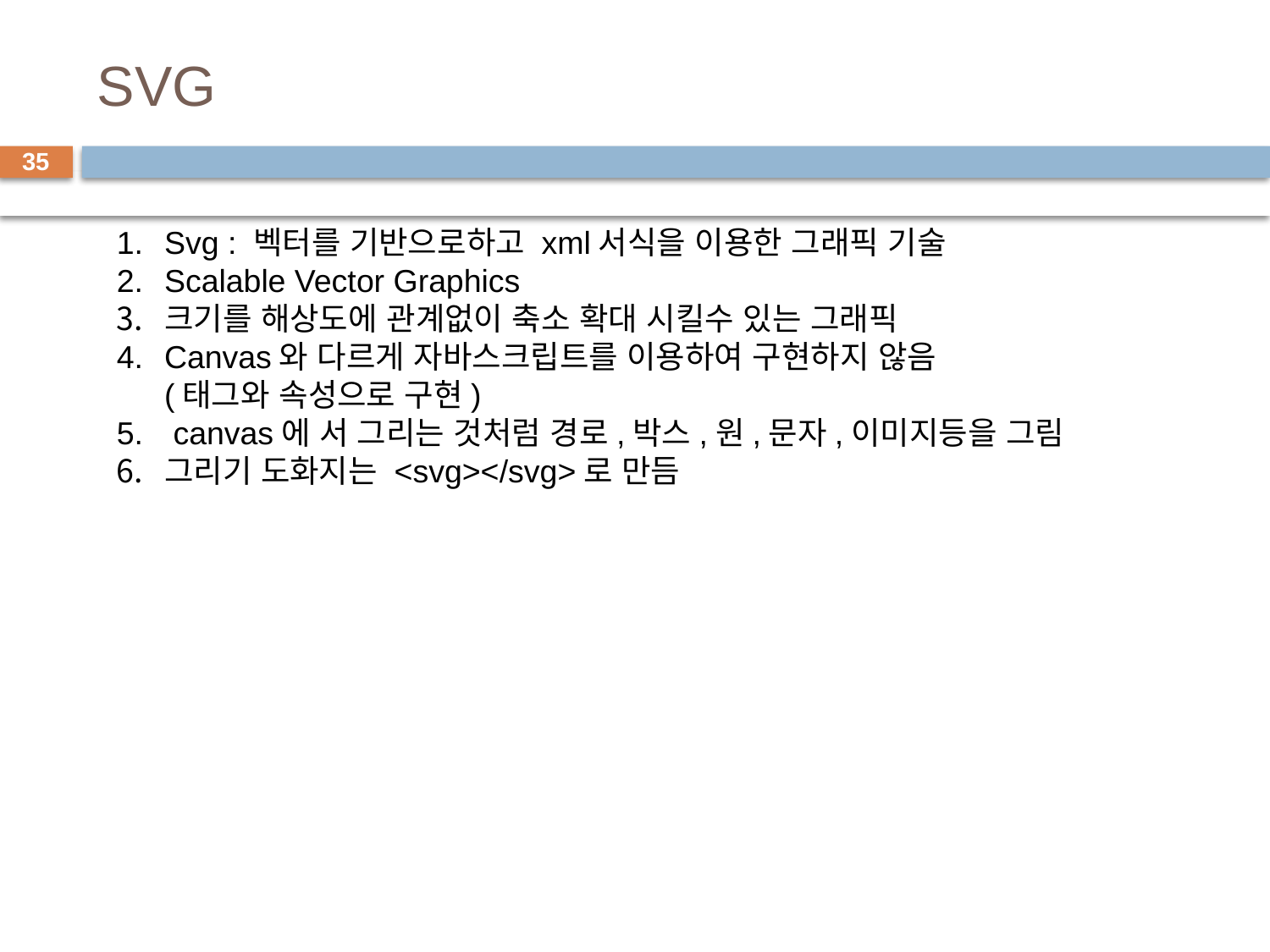

# SVG
35
Svg : 벡터를 기반으로하고 xml서식을 이용한 그래픽 기술
Scalable Vector Graphics
크기를 해상도에 관계없이 축소 확대 시킬수 있는 그래픽
Canvas와 다르게 자바스크립트를 이용하여 구현하지 않음
(태그와 속성으로 구현)
 canvas에 서 그리는 것처럼 경로,박스,원,문자,이미지등을 그림
그리기 도화지는 <svg></svg>로 만듬